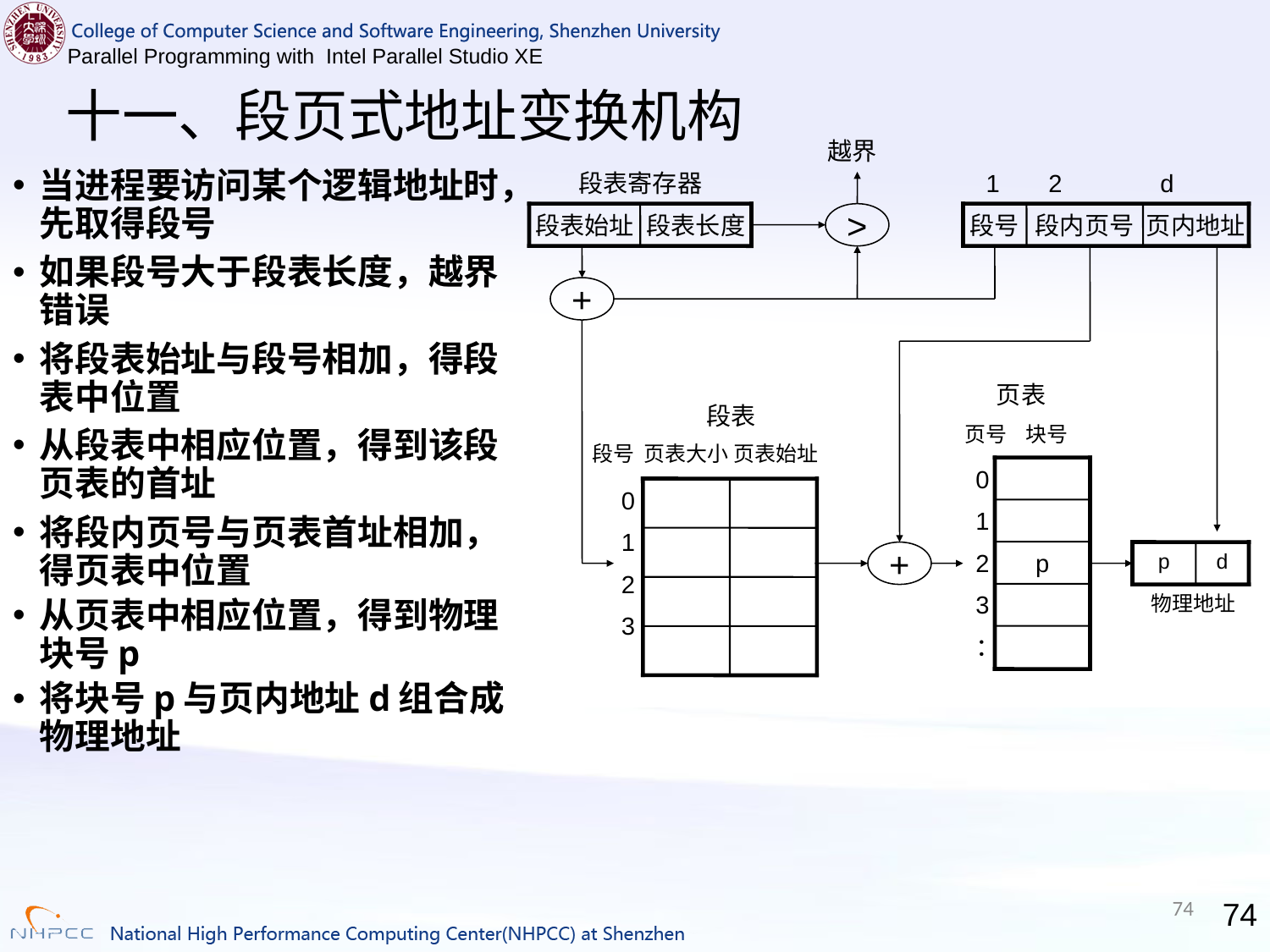

# 十一、段页式地址变换机构
越界

>

当进程要访问某个逻辑地址时，先取得段号
如果段号大于段表长度，越界错误
将段表始址与段号相加，得段表中位置
从段表中相应位置，得到该段页表的首址
将段内页号与页表首址相加，得页表中位置
从页表中相应位置，得到物理块号p
将块号p与页内地址d组合成物理地址
段表寄存器
段表始址

段表长度

1       2              d
段号

段内页号

页内地址

+

+

页表
页号    块号
0
1
2
3
：

p

       段表
段号  页表大小 页表始址
0
1
2
3

p

d

  物理地址

74
74